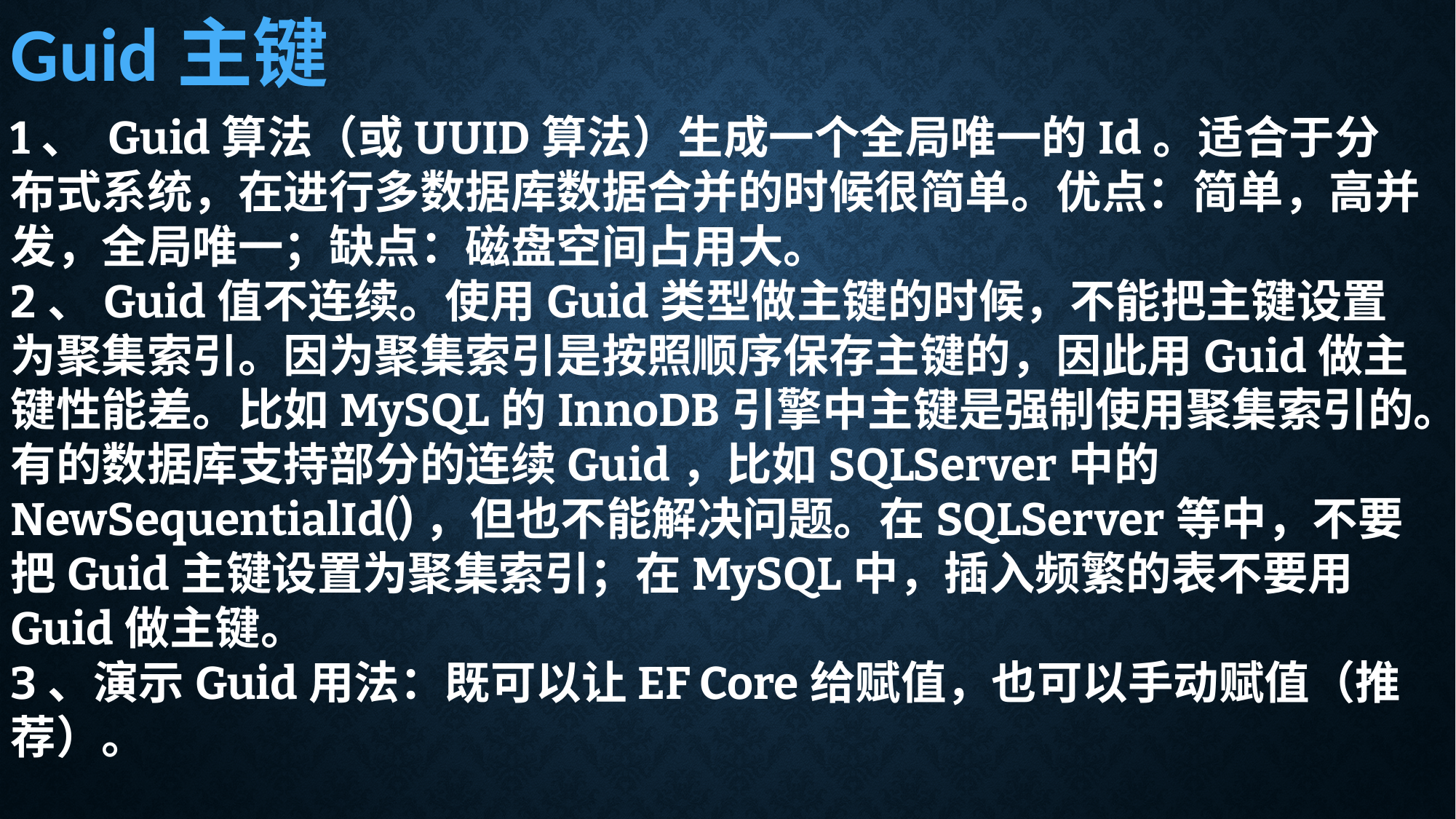

Guid主键
1、 Guid算法（或UUID算法）生成一个全局唯一的Id。适合于分布式系统，在进行多数据库数据合并的时候很简单。优点：简单，高并发，全局唯一；缺点：磁盘空间占用大。
2、Guid值不连续。使用Guid类型做主键的时候，不能把主键设置为聚集索引。因为聚集索引是按照顺序保存主键的，因此用Guid做主键性能差。比如MySQL的InnoDB引擎中主键是强制使用聚集索引的。有的数据库支持部分的连续Guid，比如SQLServer中的NewSequentialId()，但也不能解决问题。在SQLServer等中，不要把Guid主键设置为聚集索引；在MySQL中，插入频繁的表不要用Guid做主键。
3、演示Guid用法：既可以让EF Core给赋值，也可以手动赋值（推荐）。